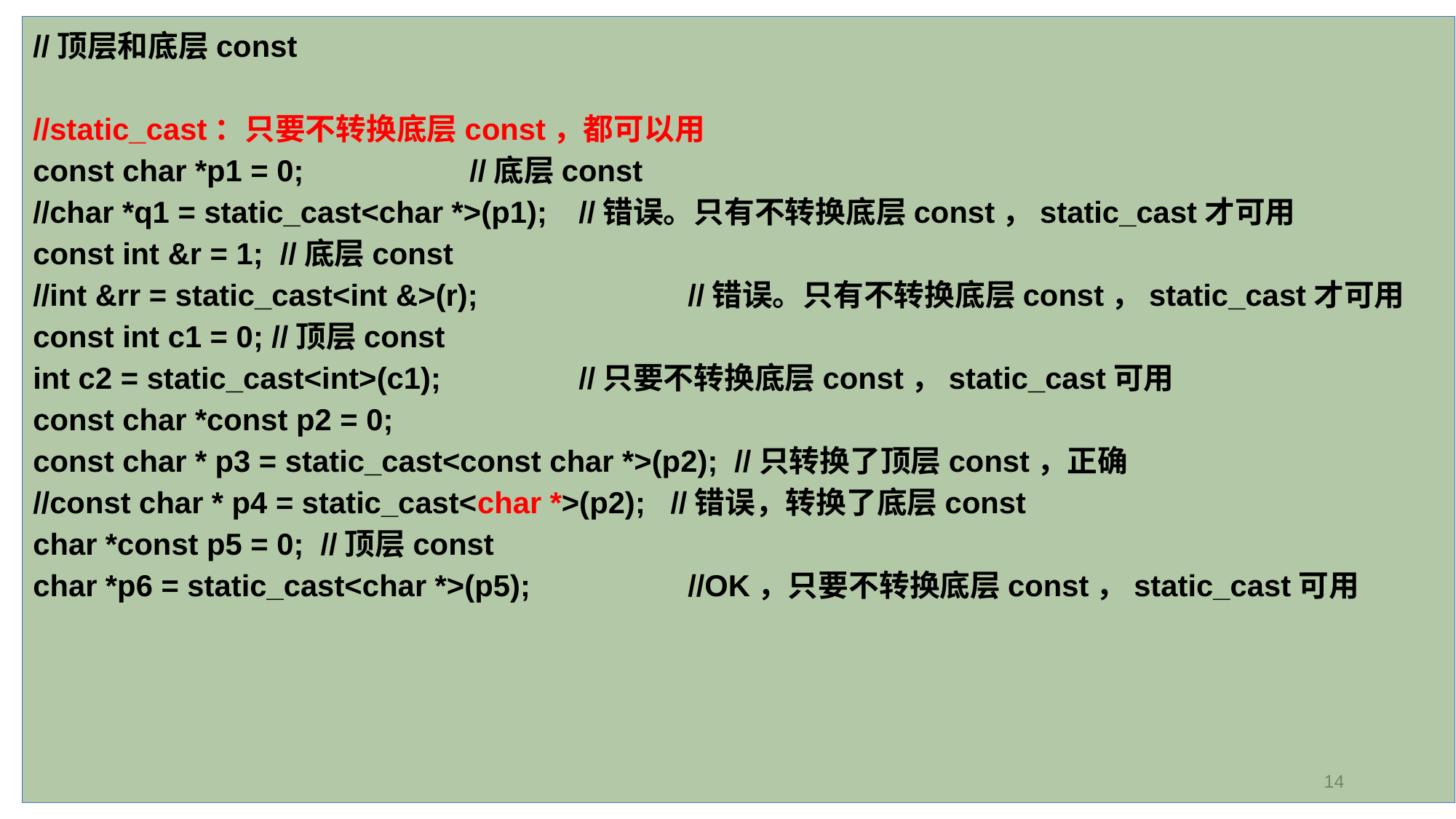

//顶层和底层const

//static_cast：只要不转换底层const，都可以用
const char *p1 = 0;		//底层const
//char *q1 = static_cast<char *>(p1);	//错误。只有不转换底层const，static_cast才可用
const int &r = 1;  //底层const
//int &rr = static_cast<int &>(r);		//错误。只有不转换底层const，static_cast才可用
const int c1 = 0; //顶层const
int c2 = static_cast<int>(c1);		//只要不转换底层const，static_cast可用
const char *const p2 = 0;
const char * p3 = static_cast<const char *>(p2);  //只转换了顶层const，正确
//const char * p4 = static_cast<char *>(p2);   //错误，转换了底层const
char *const p5 = 0;  //顶层const
char *p6 = static_cast<char *>(p5);		//OK，只要不转换底层const，static_cast可用
14